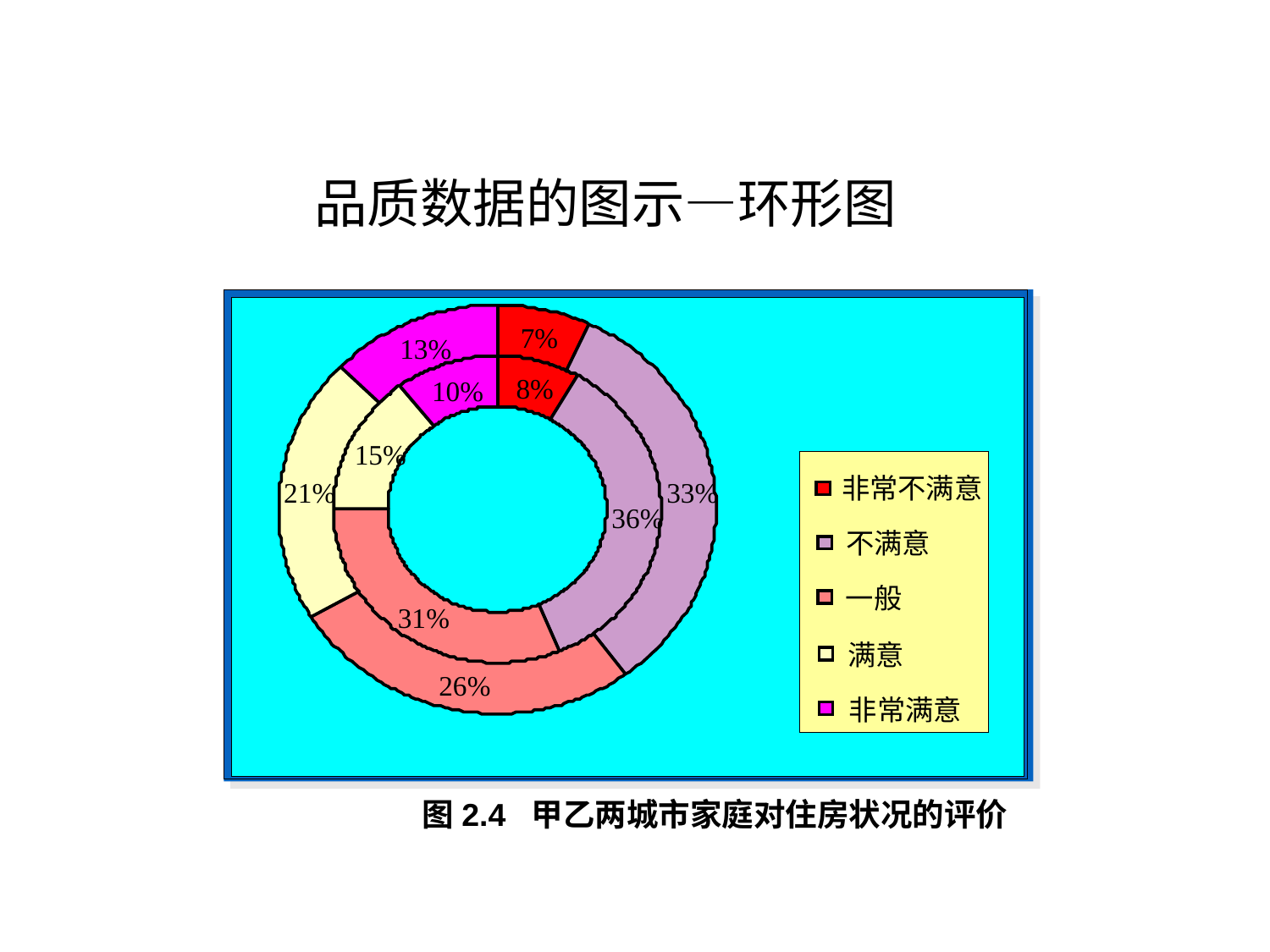

# 品质数据的图示—环形图

7%

13%

8%
10%

15%
21%
33%
36%

31%
26%

非常不满意

不满意

一般

满意

非常满意

图2.4  甲乙两城市家庭对住房状况的评价